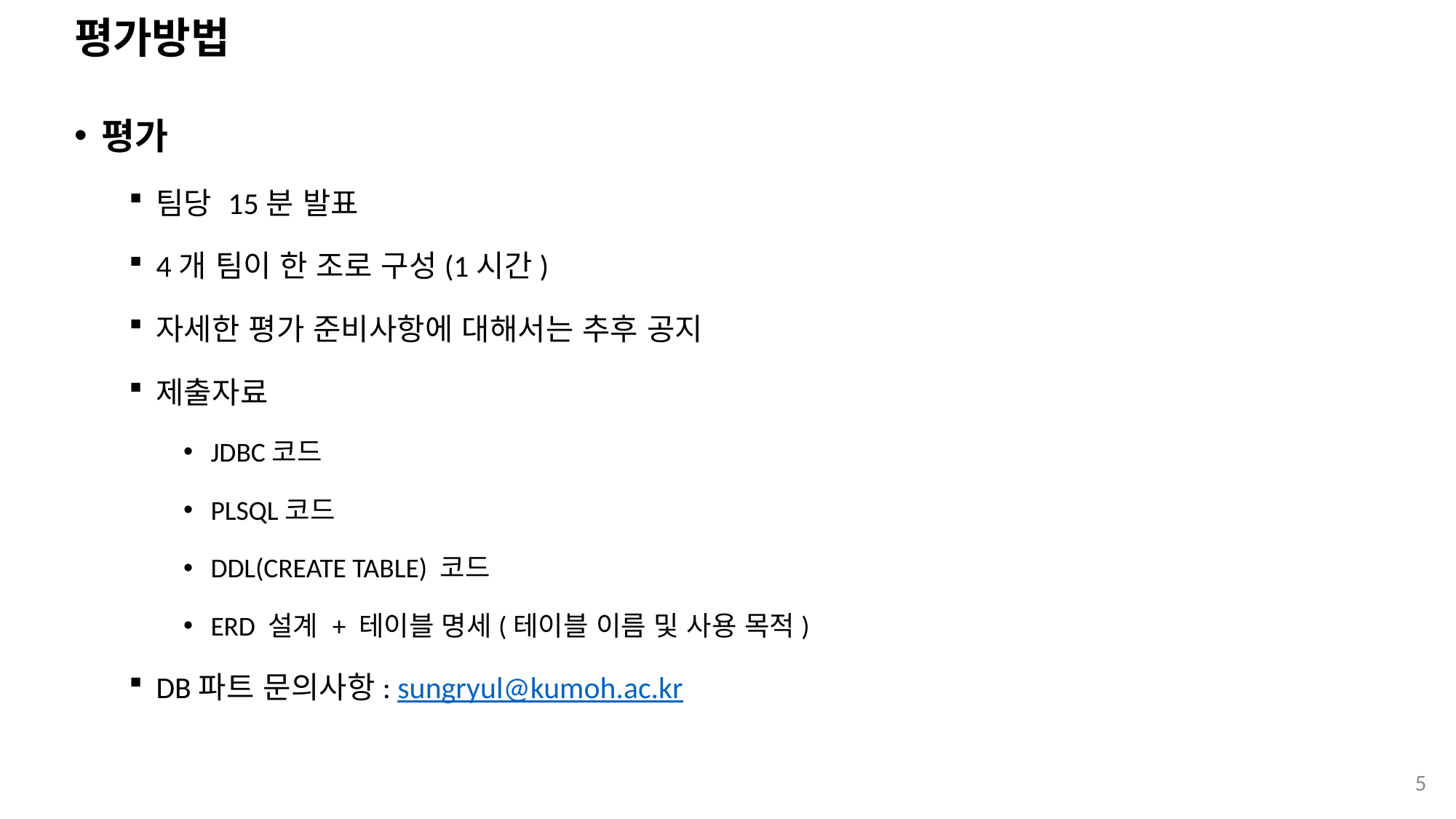

# 평가방법
평가
팀당 15분 발표
4개 팀이 한 조로 구성(1시간)
자세한 평가 준비사항에 대해서는 추후 공지
제출자료
JDBC코드
PLSQL코드
DDL(CREATE TABLE) 코드
ERD 설계 + 테이블 명세(테이블 이름 및 사용 목적)
DB파트 문의사항: sungryul@kumoh.ac.kr

5